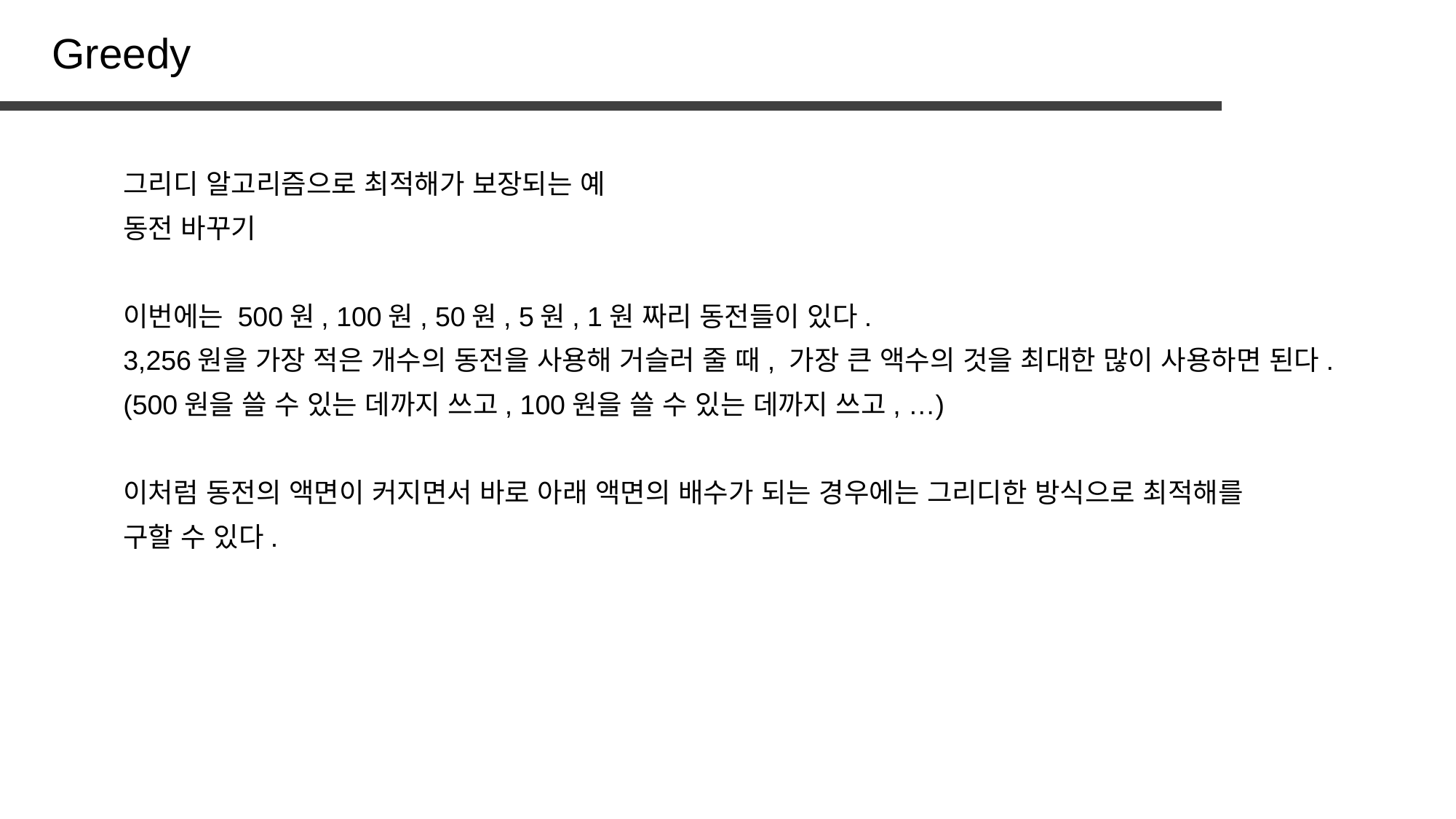

Greedy
그리디 알고리즘으로 최적해가 보장되는 예
동전 바꾸기
이번에는 500원, 100원, 50원, 5원, 1원 짜리 동전들이 있다.
3,256원을 가장 적은 개수의 동전을 사용해 거슬러 줄 때, 가장 큰 액수의 것을 최대한 많이 사용하면 된다.
(500원을 쓸 수 있는 데까지 쓰고, 100원을 쓸 수 있는 데까지 쓰고, …)
이처럼 동전의 액면이 커지면서 바로 아래 액면의 배수가 되는 경우에는 그리디한 방식으로 최적해를
구할 수 있다.